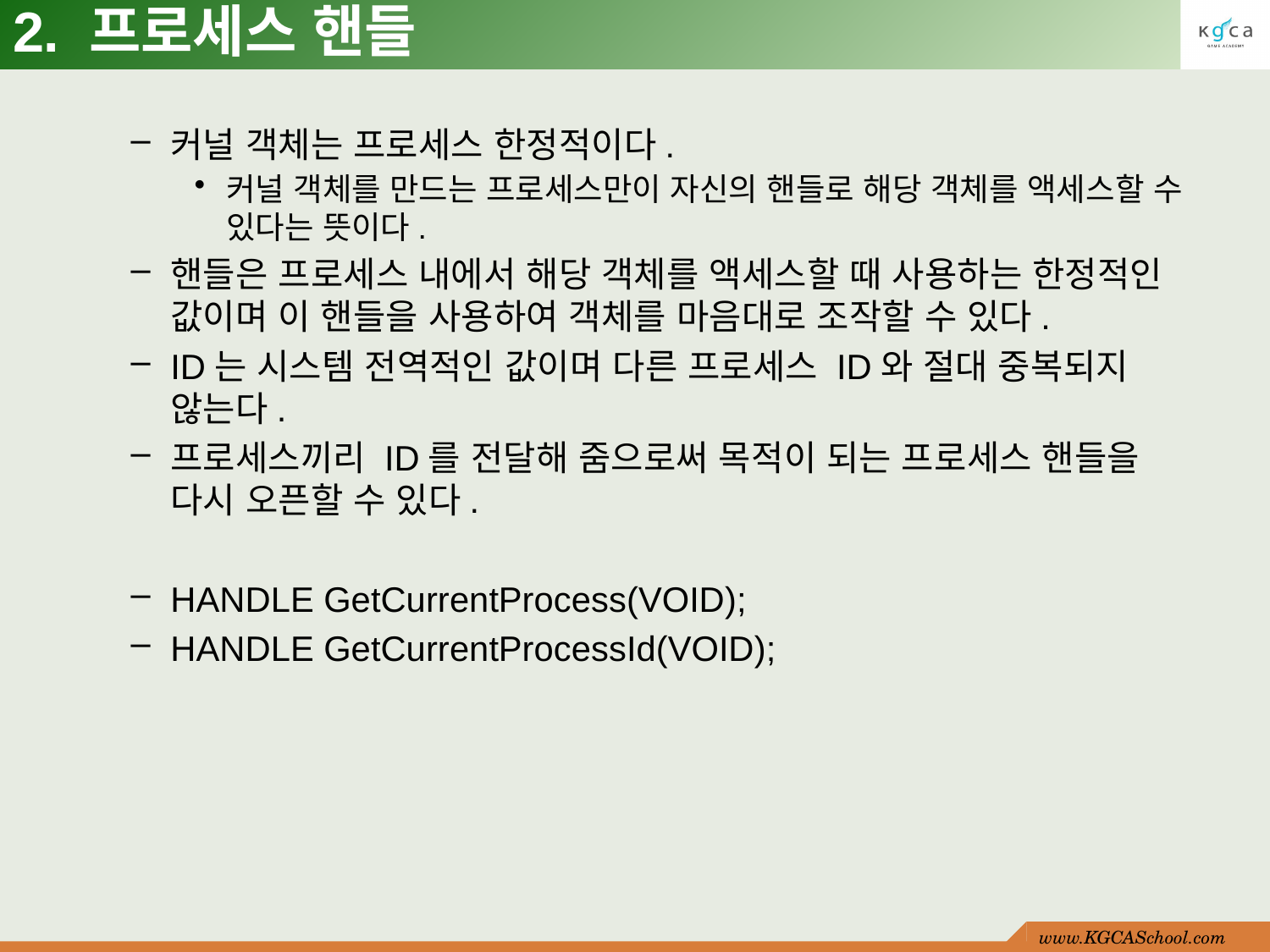

# 2. 프로세스 핸들
커널 객체는 프로세스 한정적이다.
커널 객체를 만드는 프로세스만이 자신의 핸들로 해당 객체를 액세스할 수 있다는 뜻이다.
핸들은 프로세스 내에서 해당 객체를 액세스할 때 사용하는 한정적인 값이며 이 핸들을 사용하여 객체를 마음대로 조작할 수 있다.
ID는 시스템 전역적인 값이며 다른 프로세스 ID와 절대 중복되지 않는다.
프로세스끼리 ID를 전달해 줌으로써 목적이 되는 프로세스 핸들을 다시 오픈할 수 있다.

HANDLE GetCurrentProcess(VOID);
HANDLE GetCurrentProcessId(VOID);